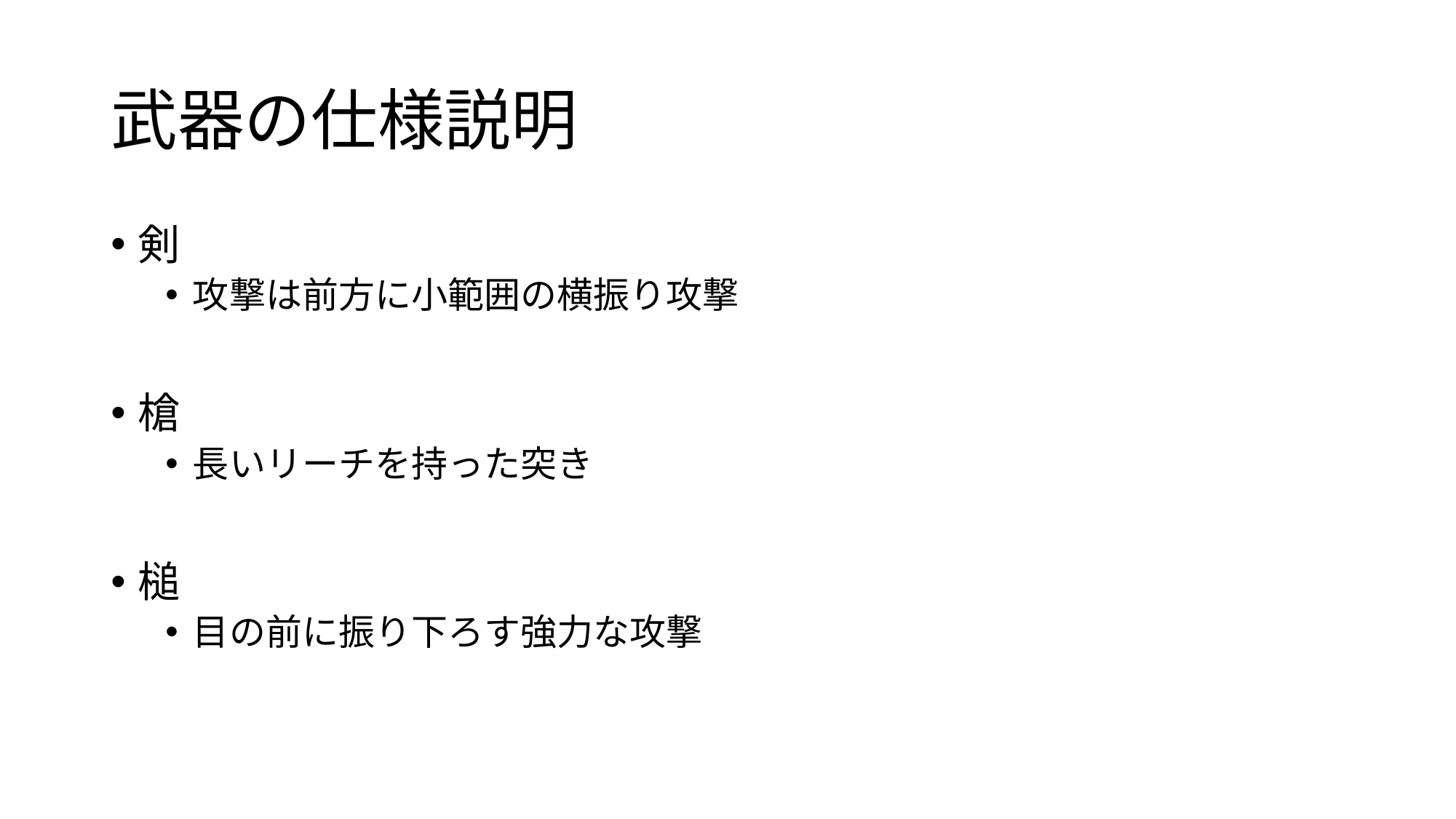

# 武器の仕様説明
剣
攻撃は前方に小範囲の横振り攻撃

槍
長いリーチを持った突き

槌
目の前に振り下ろす強力な攻撃